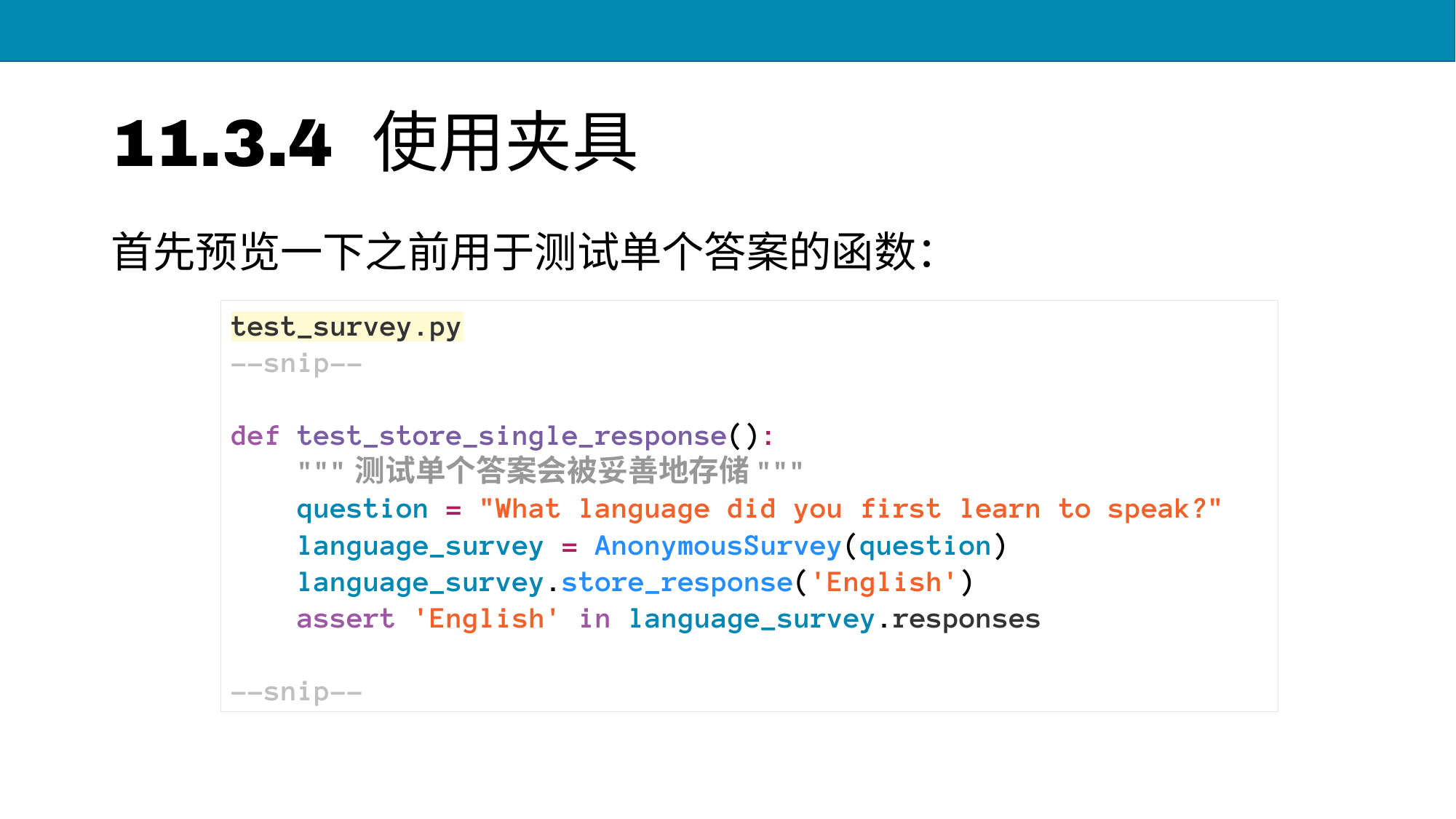

# 11.3.4 使用夹具
首先预览一下之前用于测试单个答案的函数：

test_survey.py
--snip--
def test_store_single_response():
    """测试单个答案会被妥善地存储"""
    question = "What language did you first learn to speak?"
    language_survey = AnonymousSurvey(question)
    language_survey.store_response('English')
    assert 'English' in language_survey.responses

--snip--